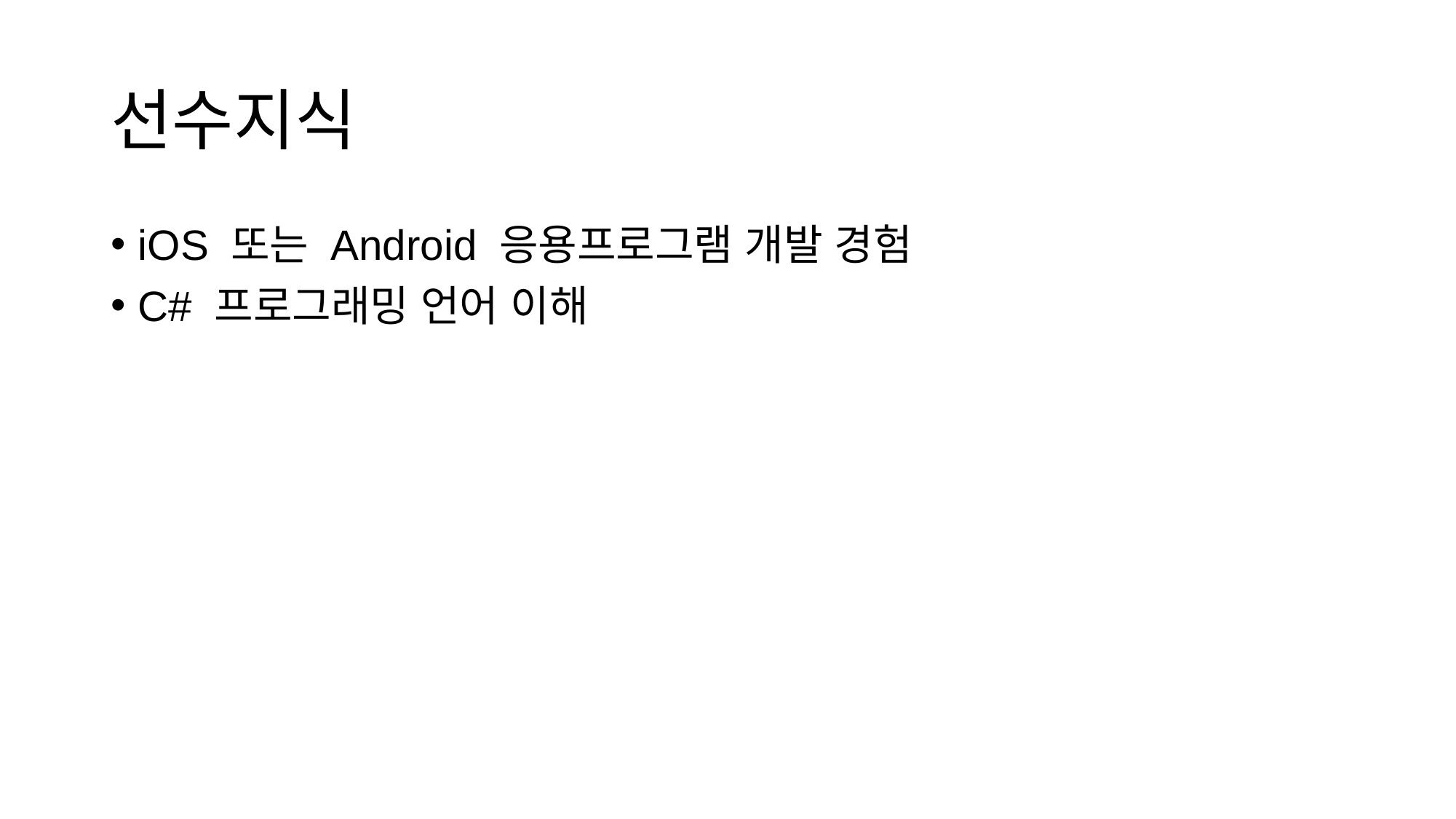

# 선수지식
iOS 또는 Android 응용프로그램 개발 경험
C# 프로그래밍 언어 이해